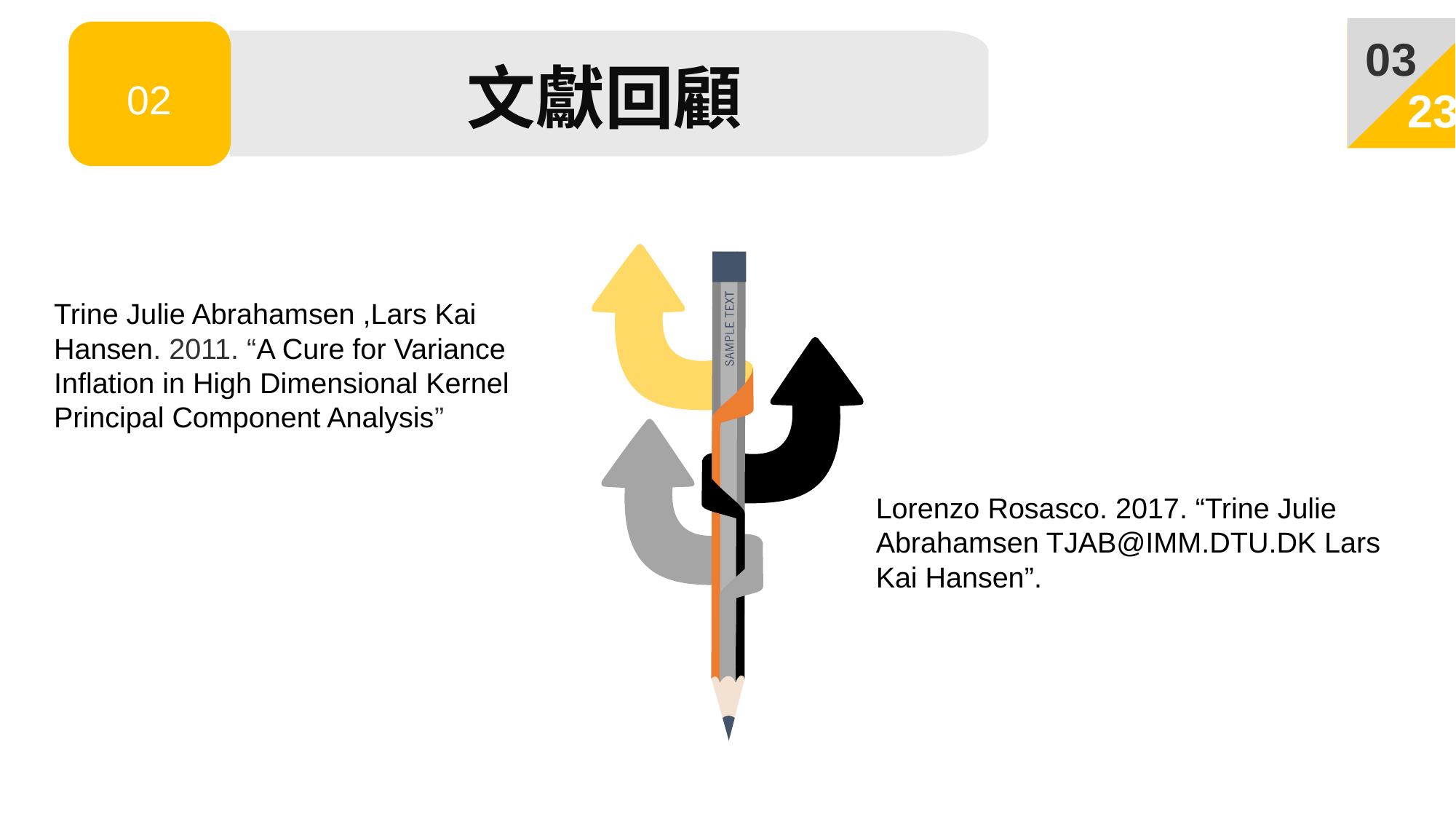

03
02

文獻回顧
20
23

Trine Julie Abrahamsen ,Lars Kai Hansen. 2011. “A Cure for Variance Inflation in High Dimensional Kernel Principal Component Analysis”
Lorenzo Rosasco. 2017. “Trine Julie Abrahamsen TJAB@IMM.DTU.DK Lars Kai Hansen”.